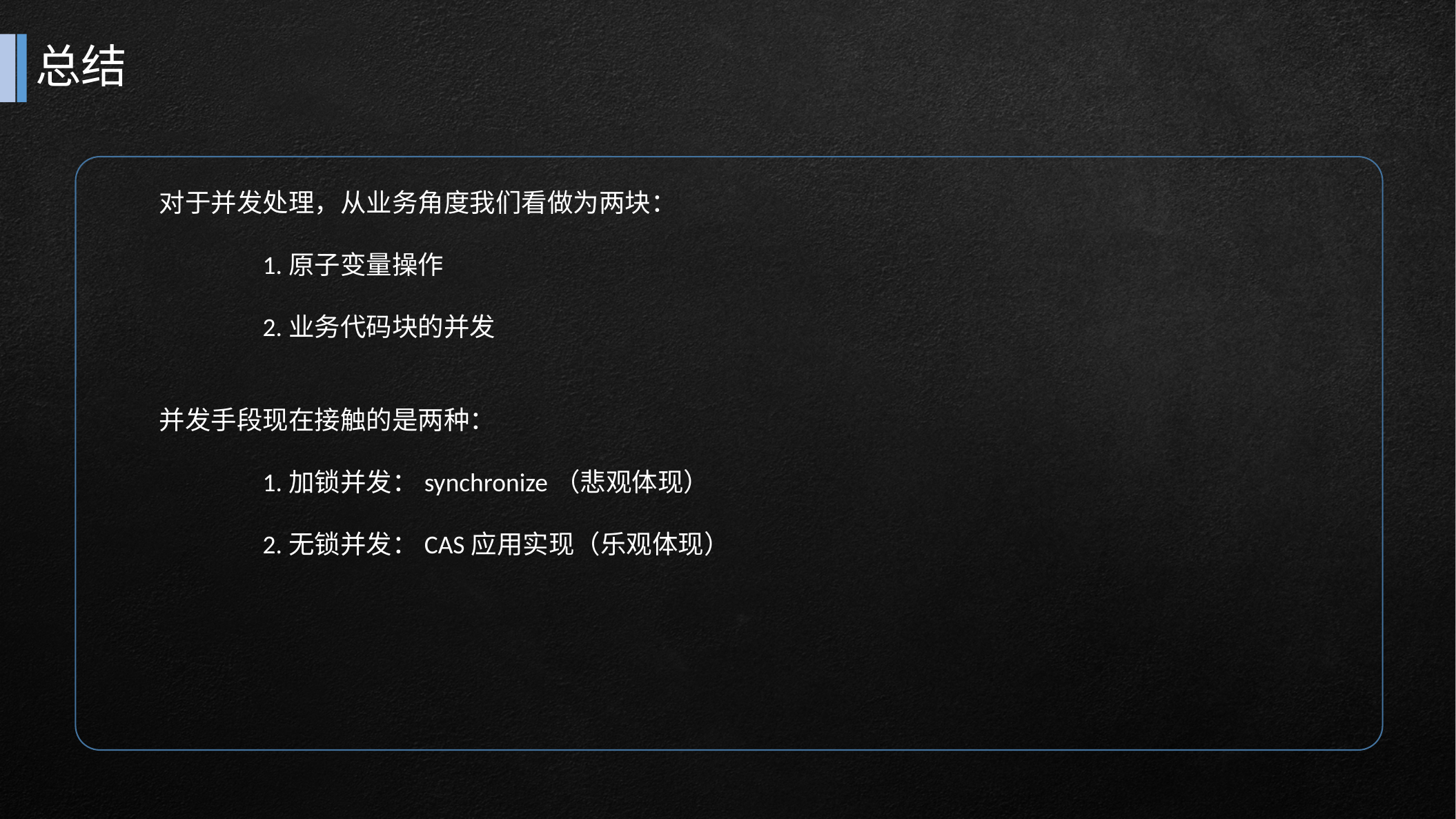

# 总结

对于并发处理，从业务角度我们看做为两块：

	1.原子变量操作

	2.业务代码块的并发

并发手段现在接触的是两种：

	1.加锁并发：synchronize（悲观体现）

	2.无锁并发：CAS应用实现（乐观体现）